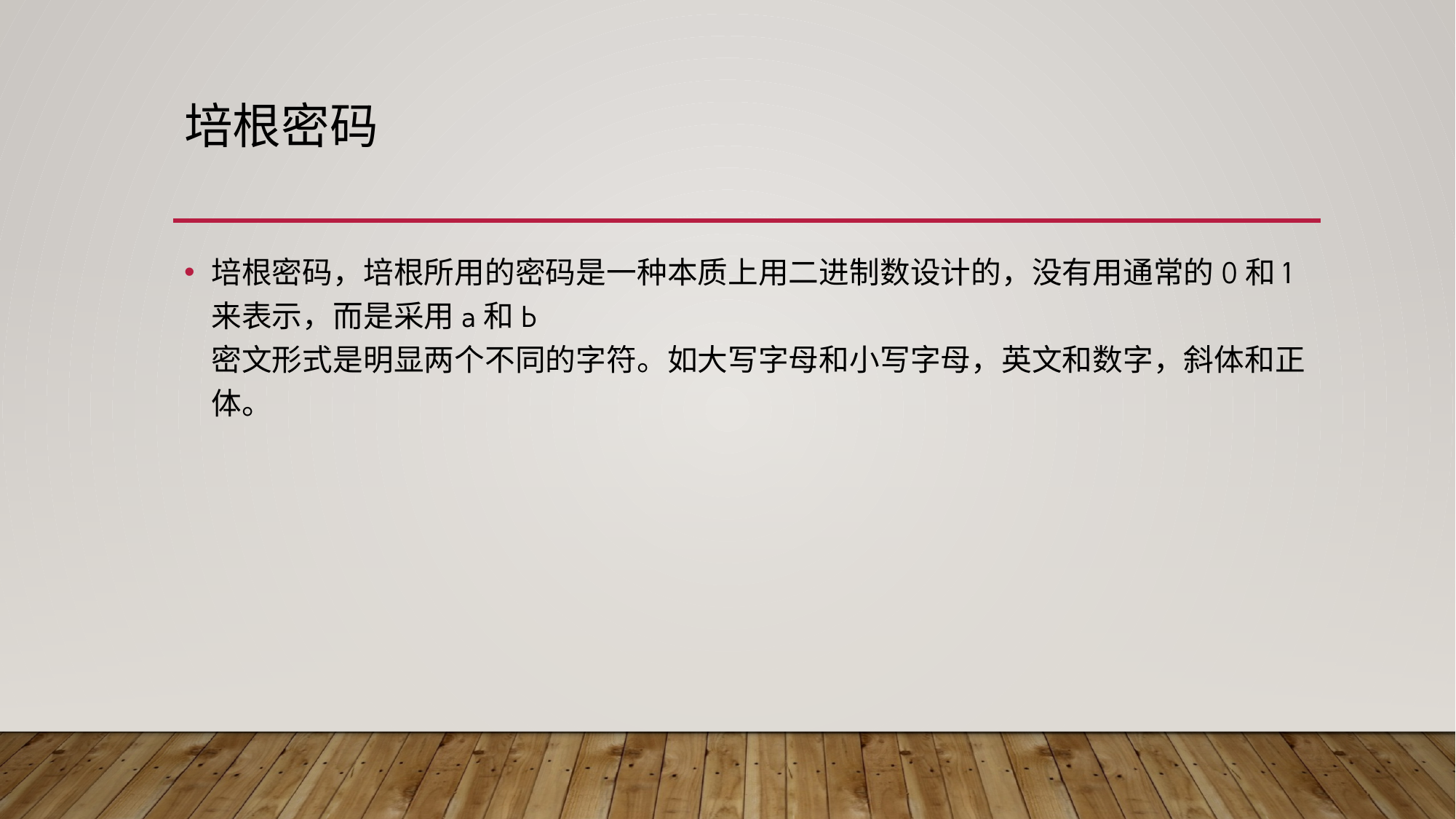

# 培根密码
培根密码，培根所用的密码是一种本质上用二进制数设计的，没有用通常的0和1来表示，而是采用a和b
密文形式是明显两个不同的字符。如大写字母和小写字母，英文和数字，斜体和正体。